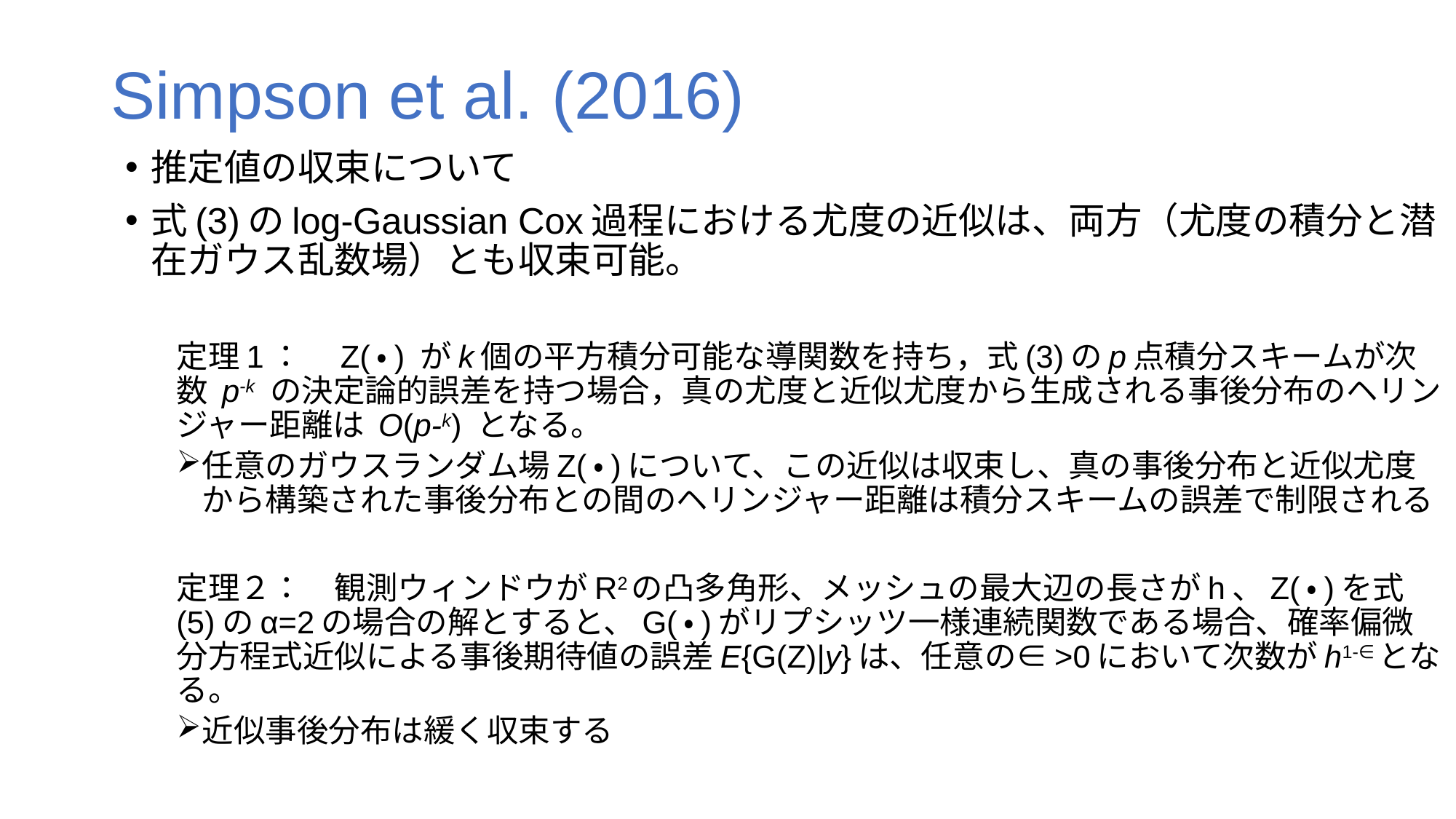

# Simpson et al. (2016)
推定値の収束について
式(3)のlog-Gaussian Cox過程における尤度の近似は、両方（尤度の積分と潜在ガウス乱数場）とも収束可能。

定理1：　Z(・) がk個の平方積分可能な導関数を持ち，式(3)のp点積分スキームが次数 p-k の決定論的誤差を持つ場合，真の尤度と近似尤度から生成される事後分布のヘリンジャー距離は O(p-k) となる。
任意のガウスランダム場Z(・)について、この近似は収束し、真の事後分布と近似尤度から構築された事後分布との間のヘリンジャー距離は積分スキームの誤差で制限される

定理２：　観測ウィンドウがR2の凸多角形、メッシュの最大辺の長さがh、Z(・)を式(5)のα=2の場合の解とすると、G(・)がリプシッツ一様連続関数である場合、確率偏微分方程式近似による事後期待値の誤差E{G(Z)|y}は、任意の∈>0において次数がh1-∈となる。
近似事後分布は緩く収束する